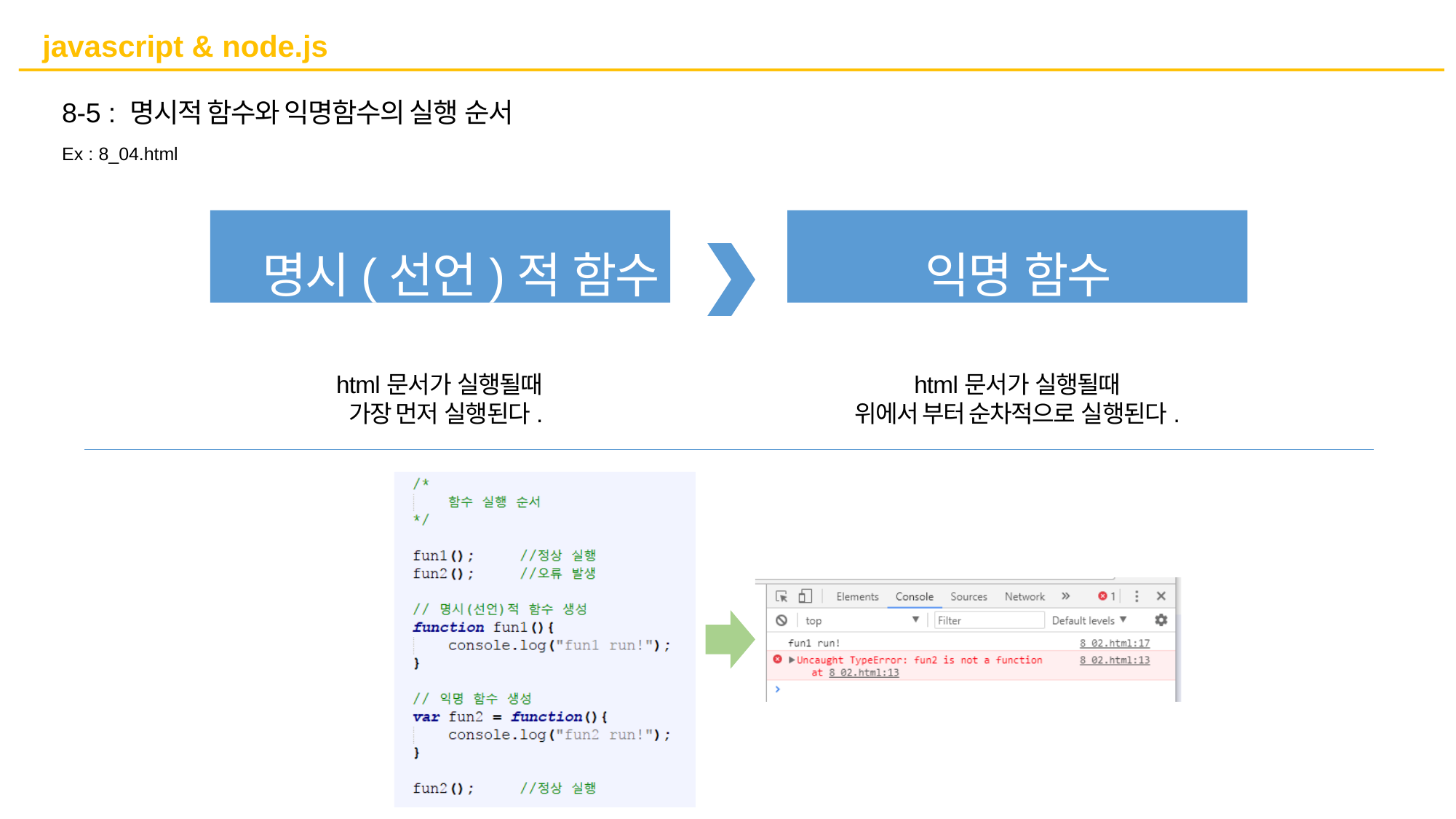

# javascript & node.js

8-5 : 명시적 함수와 익명함수의 실행 순서
Ex : 8_04.html
명시(선언)적 함수
익명 함수

html문서가 실행될때  가장 먼저 실행된다.
html문서가 실행될때
위에서 부터 순차적으로 실행된다.